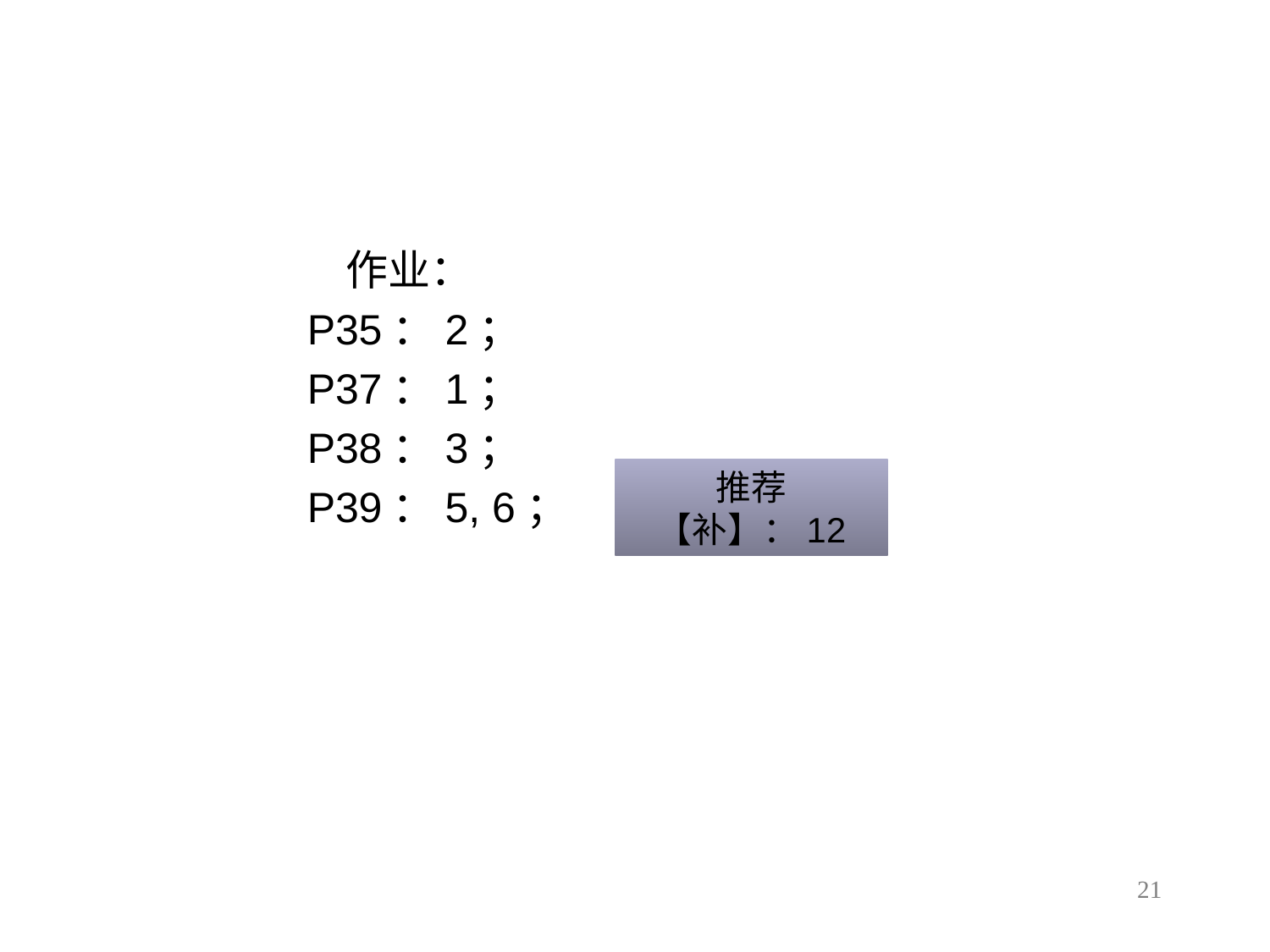

作业：
P35：2；
P37：1；
P38：3；
P39：5, 6；
推荐
【补】：12
21